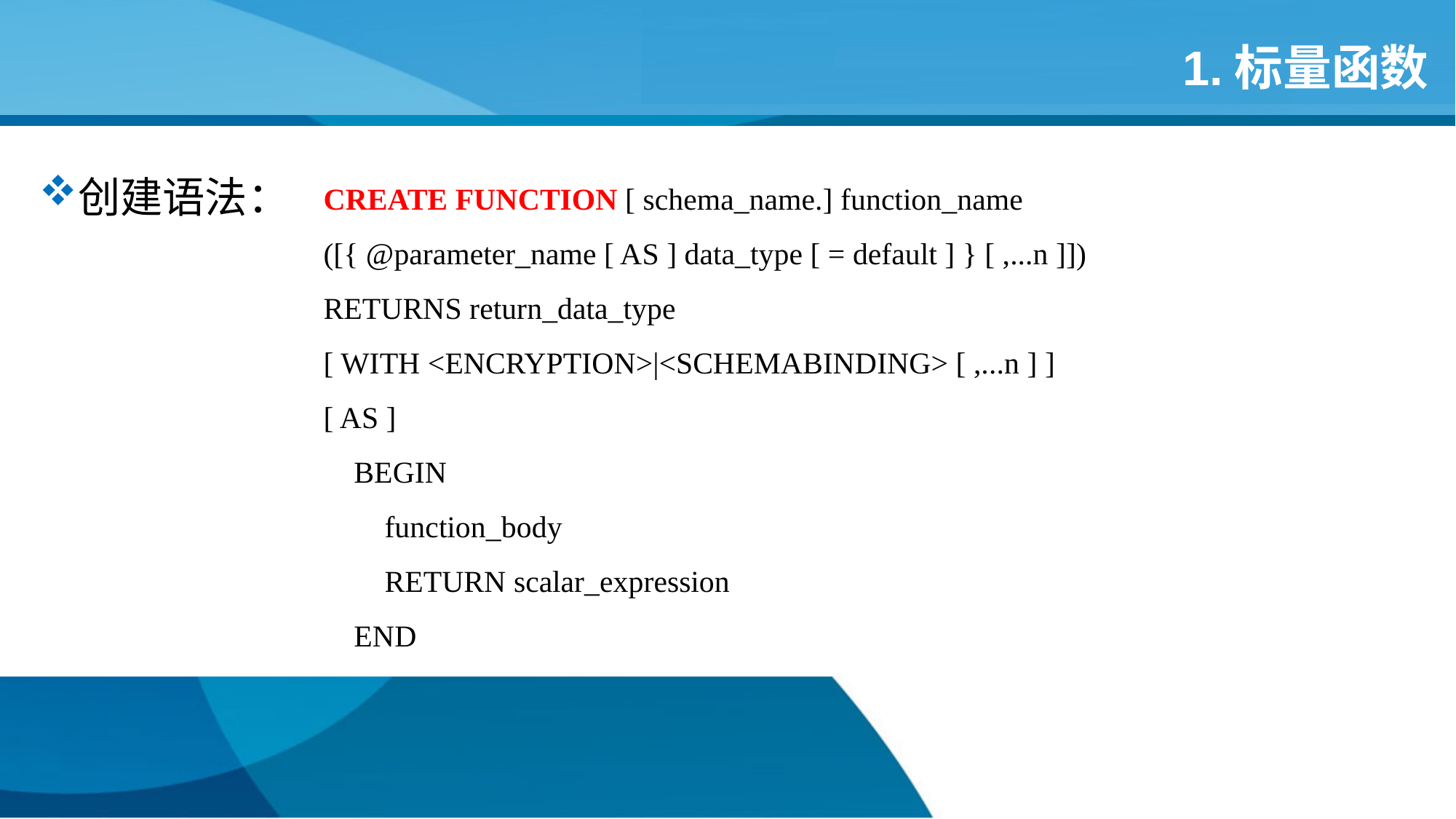

# 1.标量函数
创建语法：
CREATE FUNCTION [ schema_name.] function_name
([{ @parameter_name [ AS ] data_type [ = default ] } [ ,...n ]])
RETURNS return_data_type
[ WITH <ENCRYPTION>|<SCHEMABINDING> [ ,...n ] ]
[ AS ]
    BEGIN
        function_body
        RETURN scalar_expression
    END